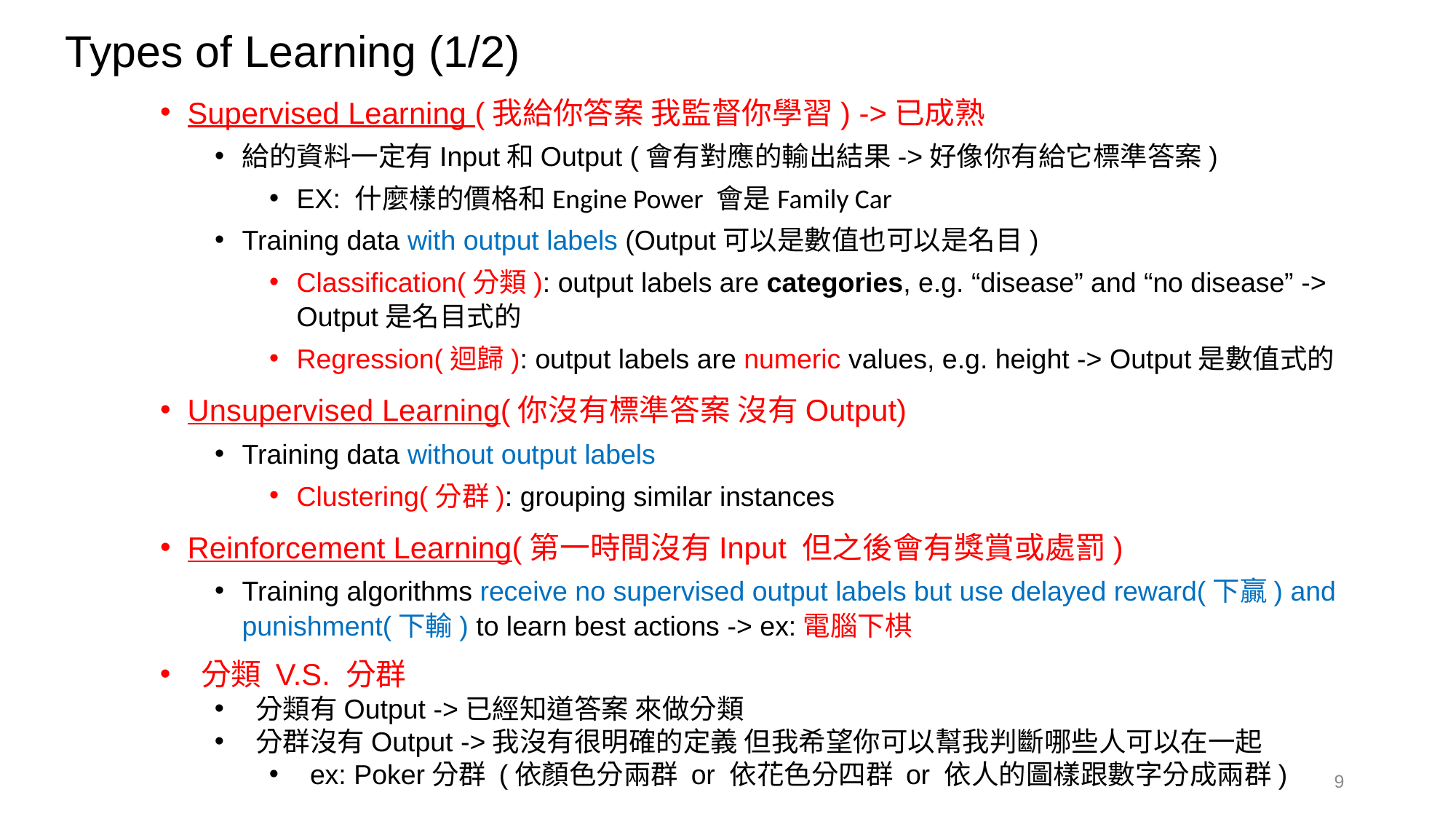

# Types of Learning (1/2)
Supervised Learning (我給你答案 我監督你學習) ->已成熟
給的資料一定有Input和Output (會有對應的輸出結果->好像你有給它標準答案)
EX: 什麼樣的價格和Engine Power 會是Family Car
Training data with output labels (Output可以是數值也可以是名目)
Classification(分類): output labels are categories, e.g. “disease” and “no disease” -> Output是名目式的
Regression(迴歸): output labels are numeric values, e.g. height -> Output是數值式的
Unsupervised Learning(你沒有標準答案 沒有Output)
Training data without output labels
Clustering(分群): grouping similar instances
Reinforcement Learning(第一時間沒有Input 但之後會有獎賞或處罰)
Training algorithms receive no supervised output labels but use delayed reward(下贏) and punishment(下輸) to learn best actions -> ex:電腦下棋

分類 V.S. 分群
分類有Output ->已經知道答案 來做分類
分群沒有Output ->我沒有很明確的定義 但我希望你可以幫我判斷哪些人可以在一起
ex: Poker分群 (依顏色分兩群 or 依花色分四群 or 依人的圖樣跟數字分成兩群)

9